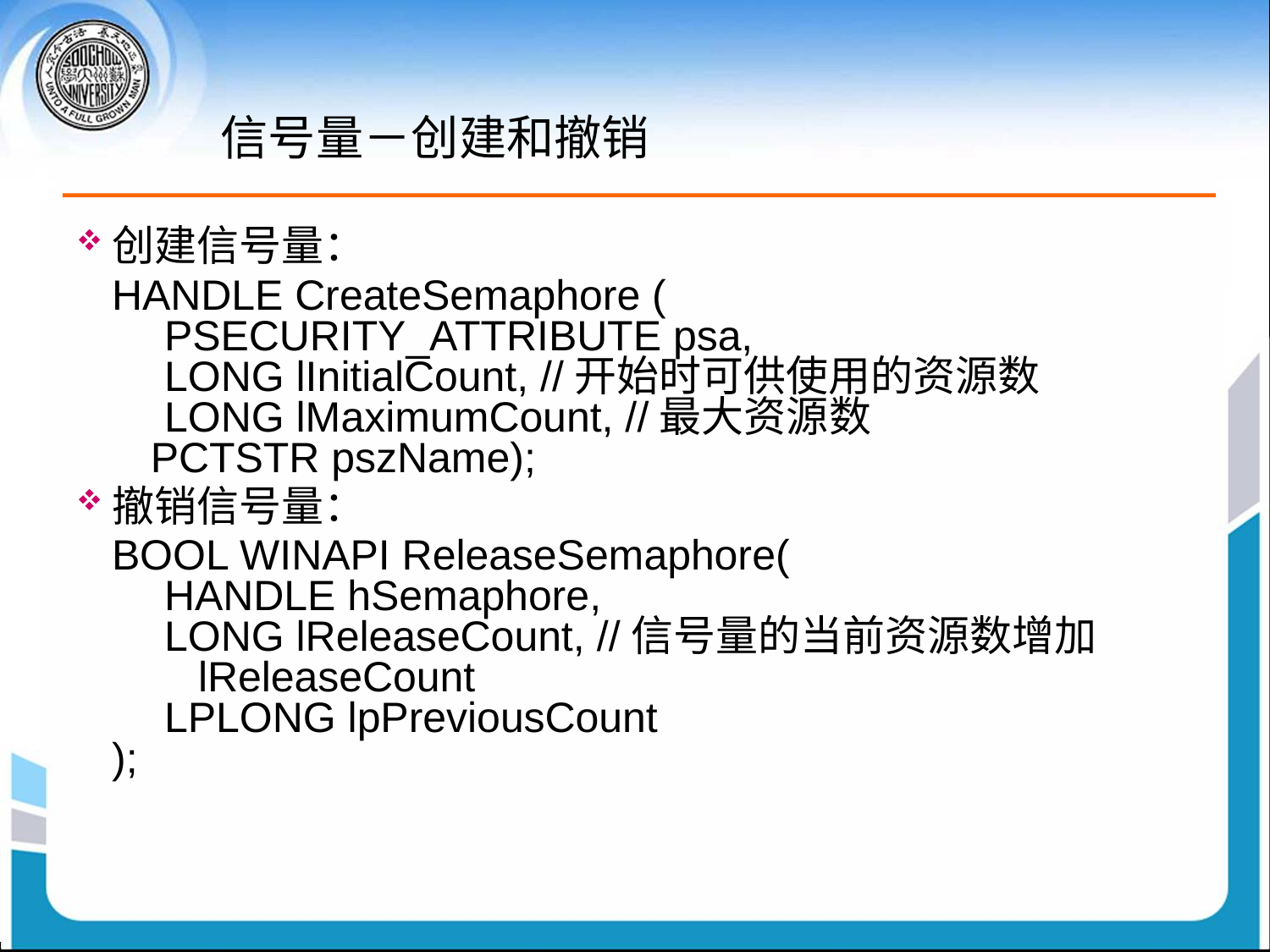

# 信号量－创建和撤销
创建信号量：
	HANDLE CreateSemaphore (
　PSECURITY_ATTRIBUTE psa,
　LONG lInitialCount, //开始时可供使用的资源数
　LONG lMaximumCount, //最大资源数
   PCTSTR pszName);
撤销信号量：
	BOOL WINAPI ReleaseSemaphore(
　HANDLE hSemaphore,
　LONG lReleaseCount, //信号量的当前资源数增加                   lReleaseCount
　LPLONG lpPreviousCount
);